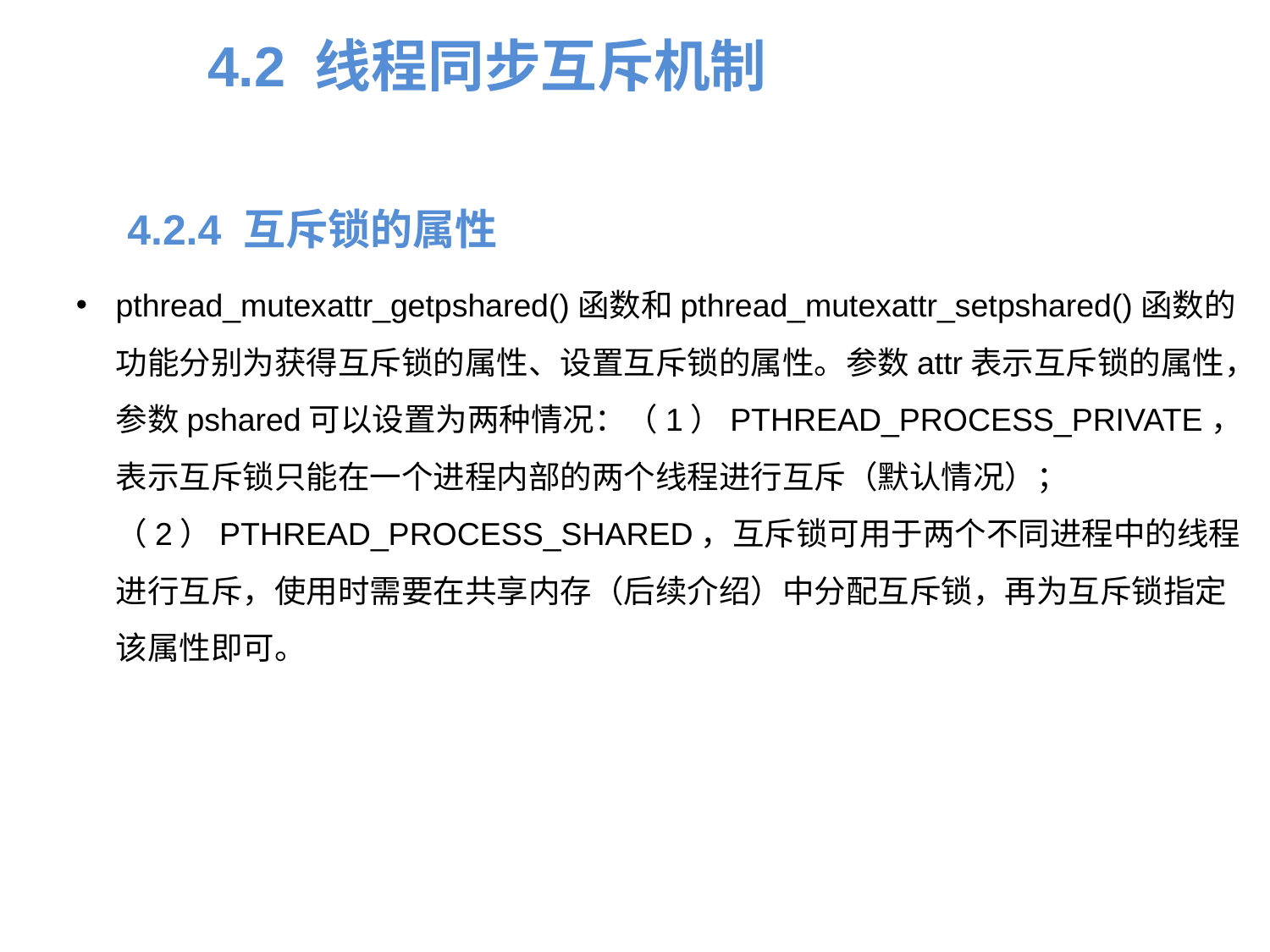

4.2 线程同步互斥机制
4.2.4 互斥锁的属性
pthread_mutexattr_getpshared()函数和pthread_mutexattr_setpshared()函数的功能分别为获得互斥锁的属性、设置互斥锁的属性。参数attr表示互斥锁的属性，参数pshared可以设置为两种情况：（1）PTHREAD_PROCESS_PRIVATE，表示互斥锁只能在一个进程内部的两个线程进行互斥（默认情况）；（2）PTHREAD_PROCESS_SHARED，互斥锁可用于两个不同进程中的线程进行互斥，使用时需要在共享内存（后续介绍）中分配互斥锁，再为互斥锁指定该属性即可。